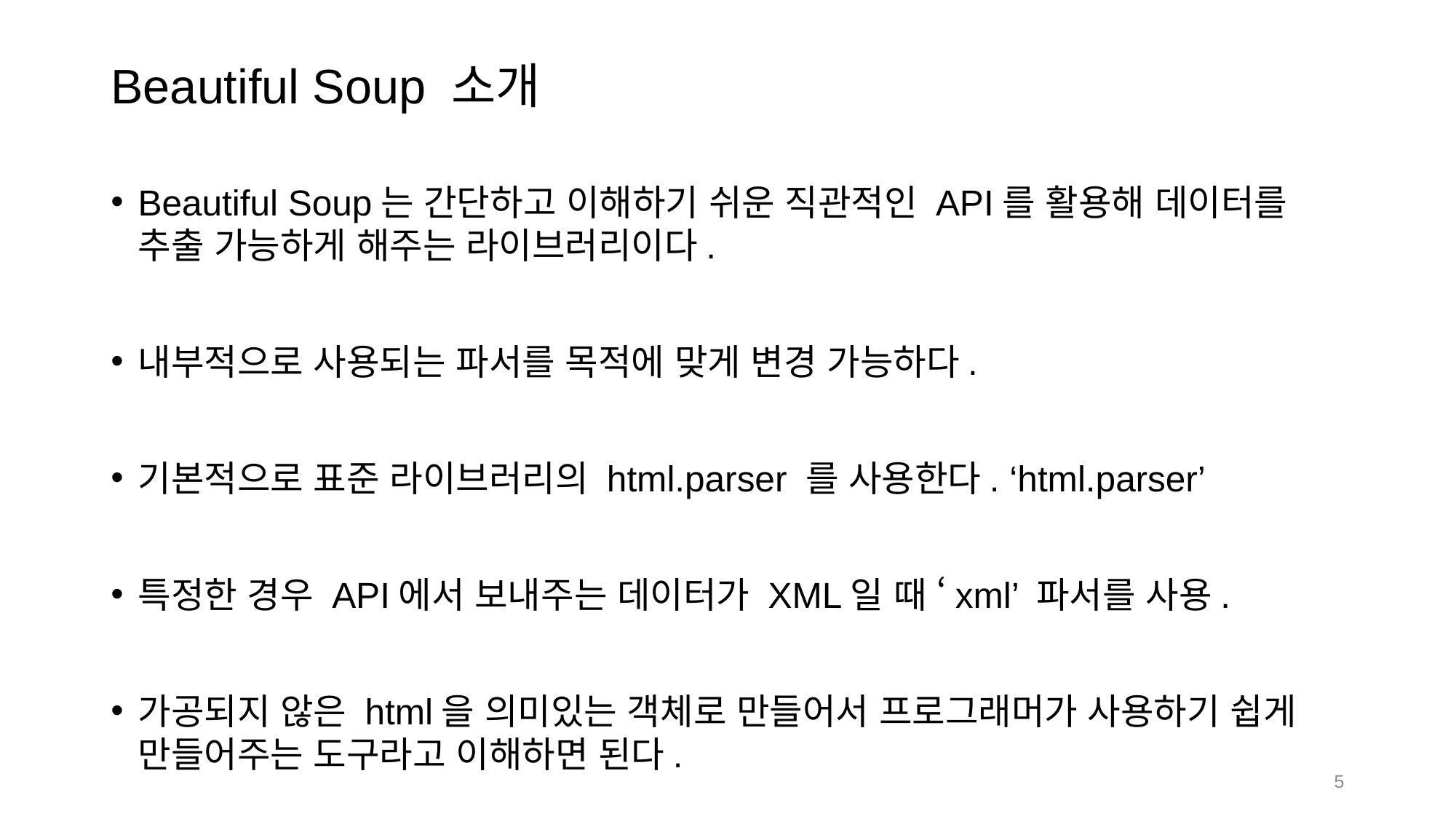

# Beautiful Soup 소개
Beautiful Soup는 간단하고 이해하기 쉬운 직관적인 API를 활용해 데이터를 추출 가능하게 해주는 라이브러리이다.

내부적으로 사용되는 파서를 목적에 맞게 변경 가능하다.

기본적으로 표준 라이브러리의 html.parser 를 사용한다. ‘html.parser’

특정한 경우 API에서 보내주는 데이터가 XML일 때 ‘xml’ 파서를 사용.

가공되지 않은 html을 의미있는 객체로 만들어서 프로그래머가 사용하기 쉽게 만들어주는 도구라고 이해하면 된다.
5